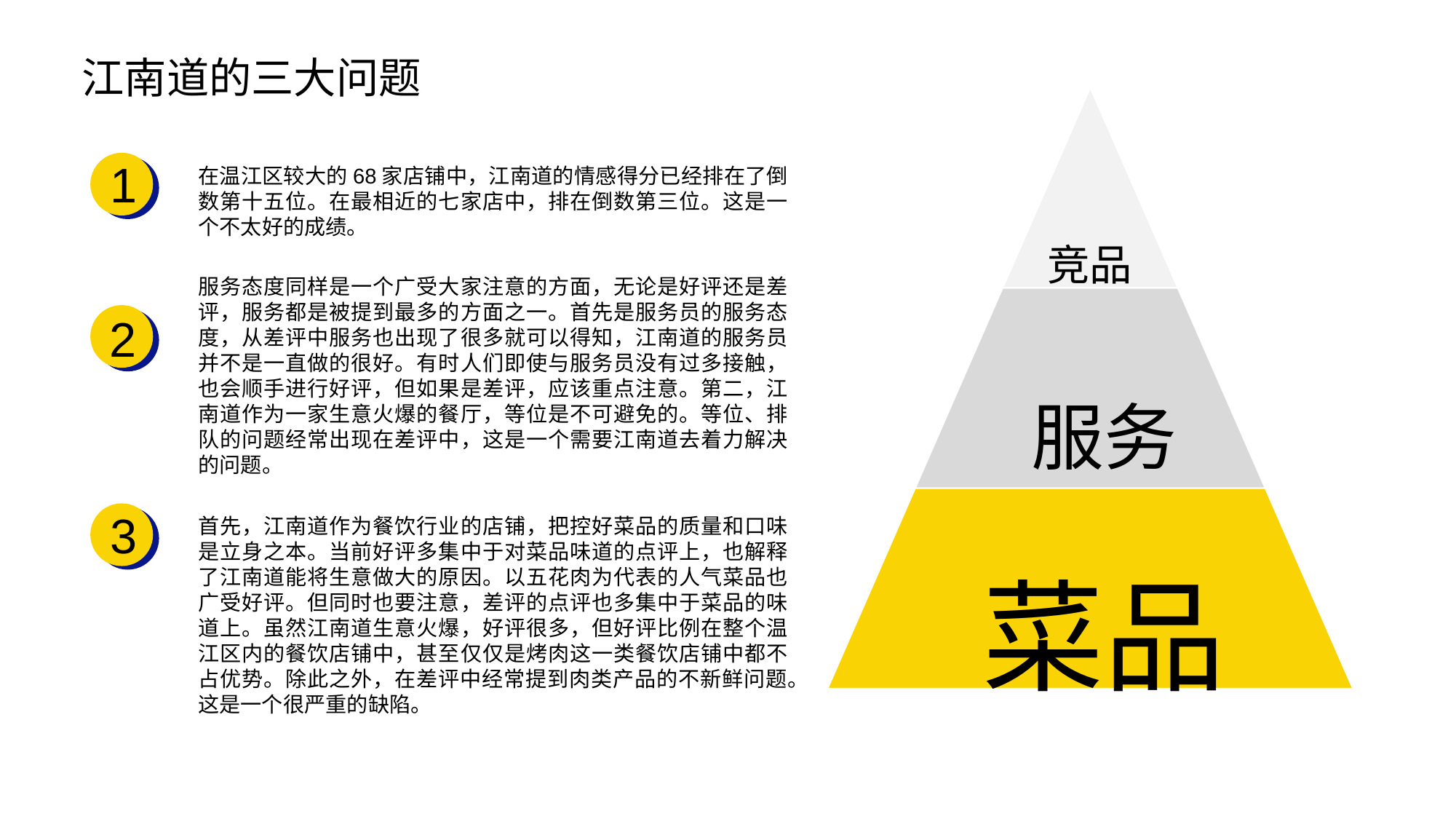

江南道的三大问题

1

在温江区较大的68家店铺中，江南道的情感得分已经排在了倒数第十五位。在最相近的七家店中，排在倒数第三位。这是一个不太好的成绩。
竞品
服务态度同样是一个广受大家注意的方面，无论是好评还是差评，服务都是被提到最多的方面之一。首先是服务员的服务态度，从差评中服务也出现了很多就可以得知，江南道的服务员并不是一直做的很好。有时人们即使与服务员没有过多接触，也会顺手进行好评，但如果是差评，应该重点注意。第二，江南道作为一家生意火爆的餐厅，等位是不可避免的。等位、排队的问题经常出现在差评中，这是一个需要江南道去着力解决的问题。
2

服务
3

首先，江南道作为餐饮行业的店铺，把控好菜品的质量和口味是立身之本。当前好评多集中于对菜品味道的点评上，也解释了江南道能将生意做大的原因。以五花肉为代表的人气菜品也广受好评。但同时也要注意，差评的点评也多集中于菜品的味道上。虽然江南道生意火爆，好评很多，但好评比例在整个温江区内的餐饮店铺中，甚至仅仅是烤肉这一类餐饮店铺中都不占优势。除此之外，在差评中经常提到肉类产品的不新鲜问题。这是一个很严重的缺陷。
菜品